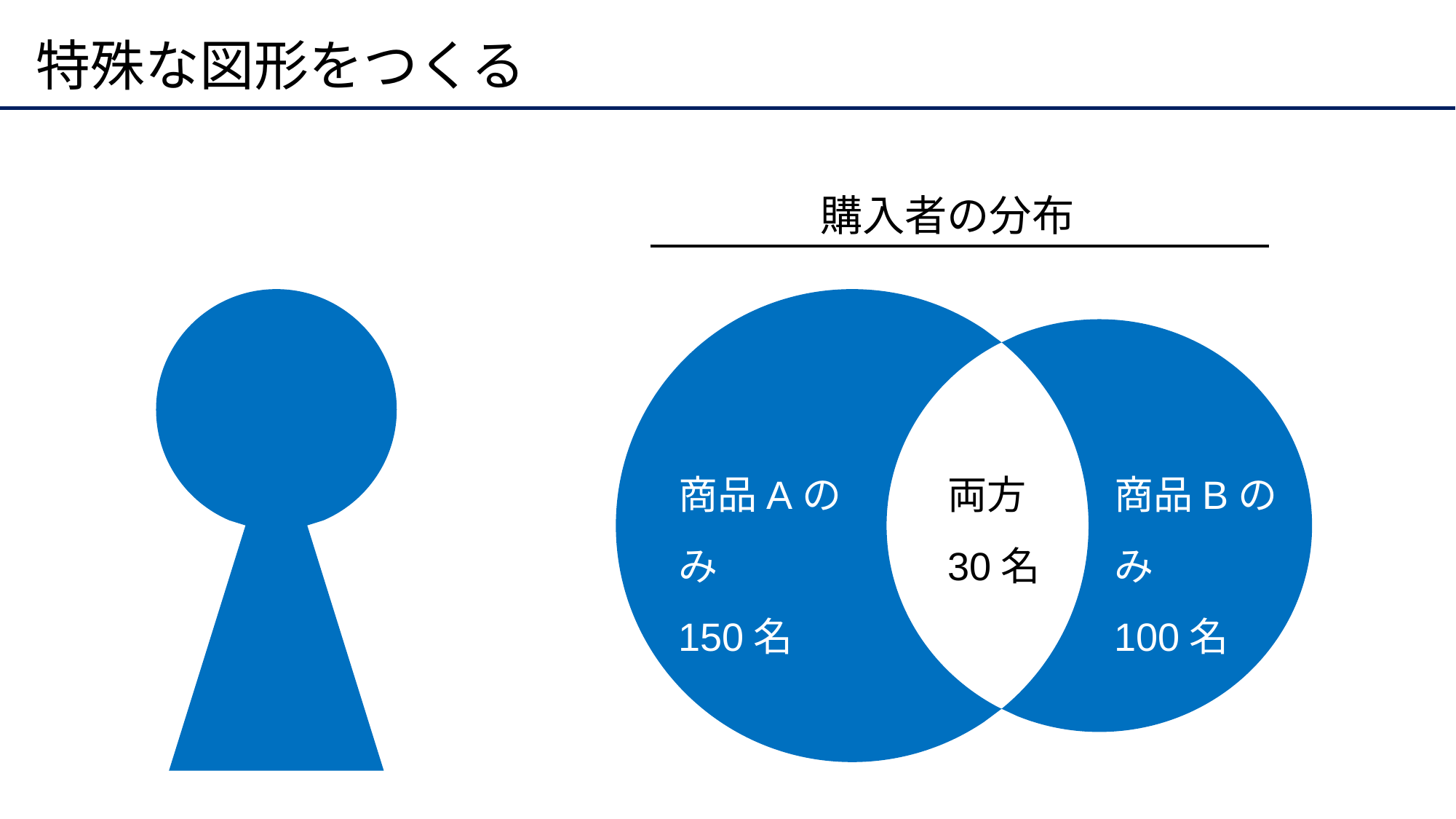

# 特殊な図形をつくる
購入者の分布

商品Aのみ
150名
両方
30名
商品Bのみ
100名